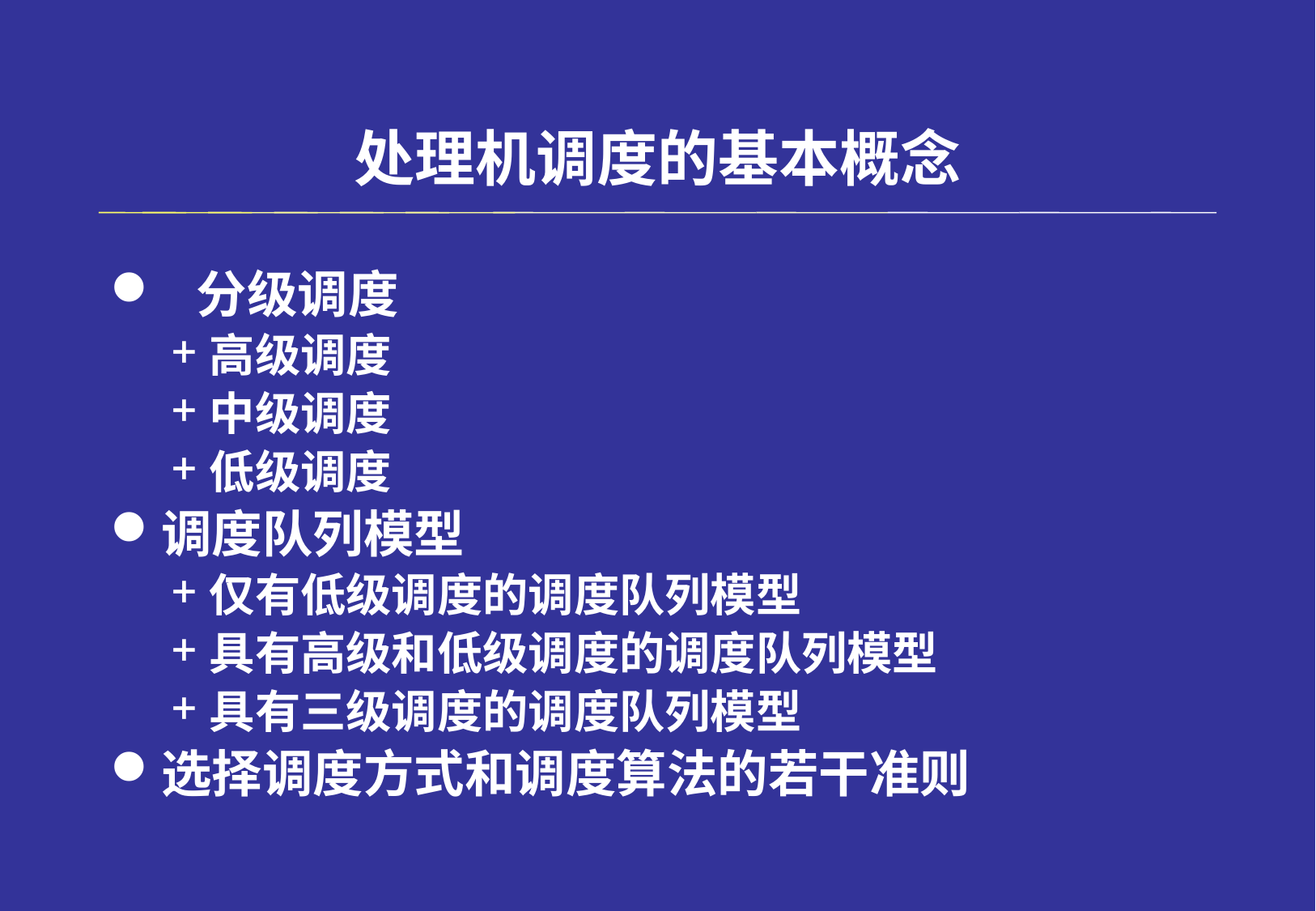

# 处理机调度的基本概念
  分级调度
高级调度
中级调度
低级调度
调度队列模型
仅有低级调度的调度队列模型
具有高级和低级调度的调度队列模型
具有三级调度的调度队列模型
选择调度方式和调度算法的若干准则